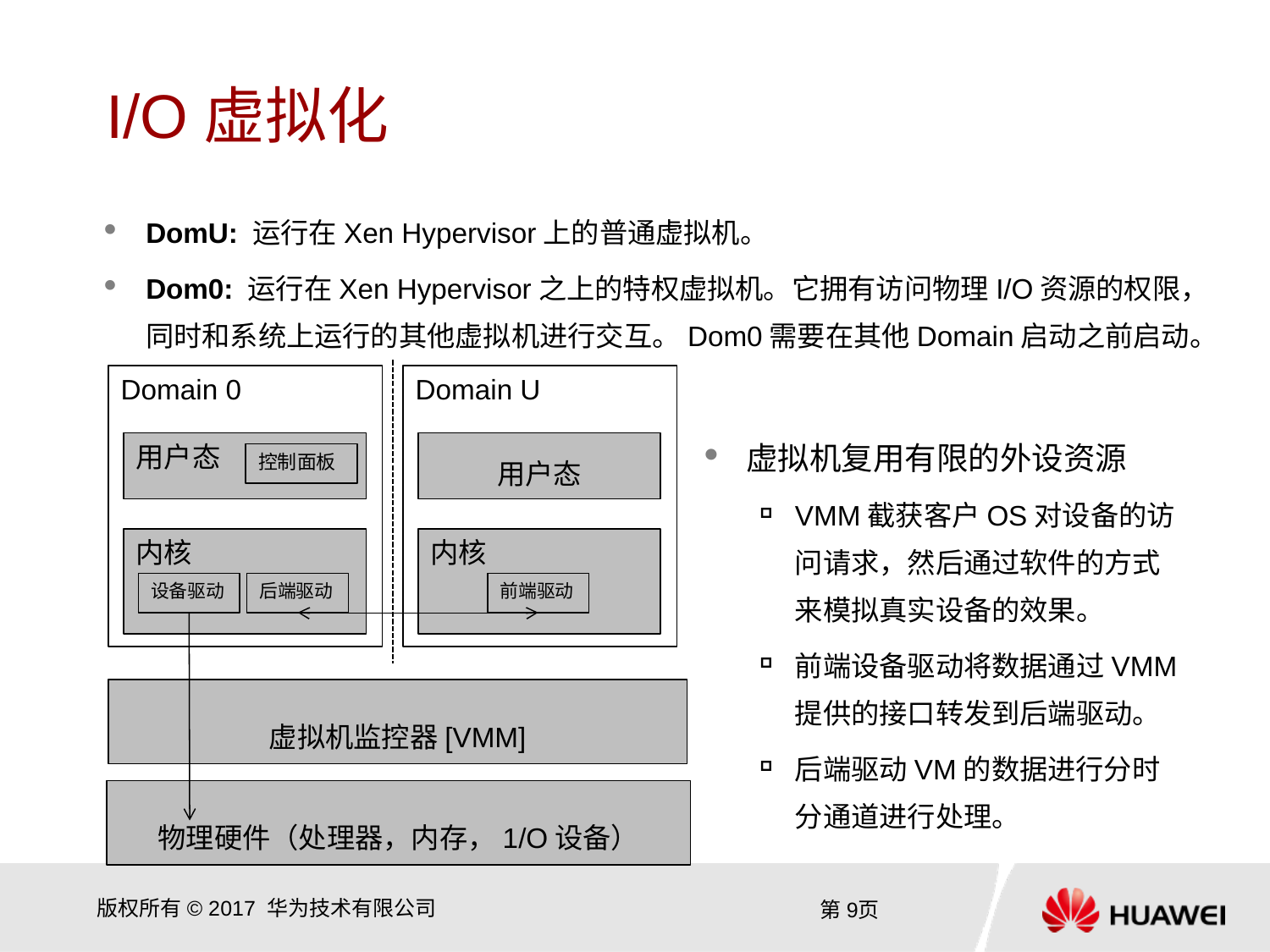

# I/O虚拟化
DomU: 运行在Xen Hypervisor上的普通虚拟机。
Dom0: 运行在Xen Hypervisor之上的特权虚拟机。它拥有访问物理I/O资源的权限，同时和系统上运行的其他虚拟机进行交互。Dom0需要在其他Domain启动之前启动。
Domain 0
Domain U
用户态
用户态
控制面板
内核
内核
设备驱动
后端驱动
前端驱动
虚拟机监控器[VMM]
物理硬件（处理器，内存，1/O设备）
虚拟机复用有限的外设资源
VMM截获客户OS对设备的访问请求，然后通过软件的方式来模拟真实设备的效果。
前端设备驱动将数据通过VMM提供的接口转发到后端驱动。
后端驱动VM的数据进行分时分通道进行处理。